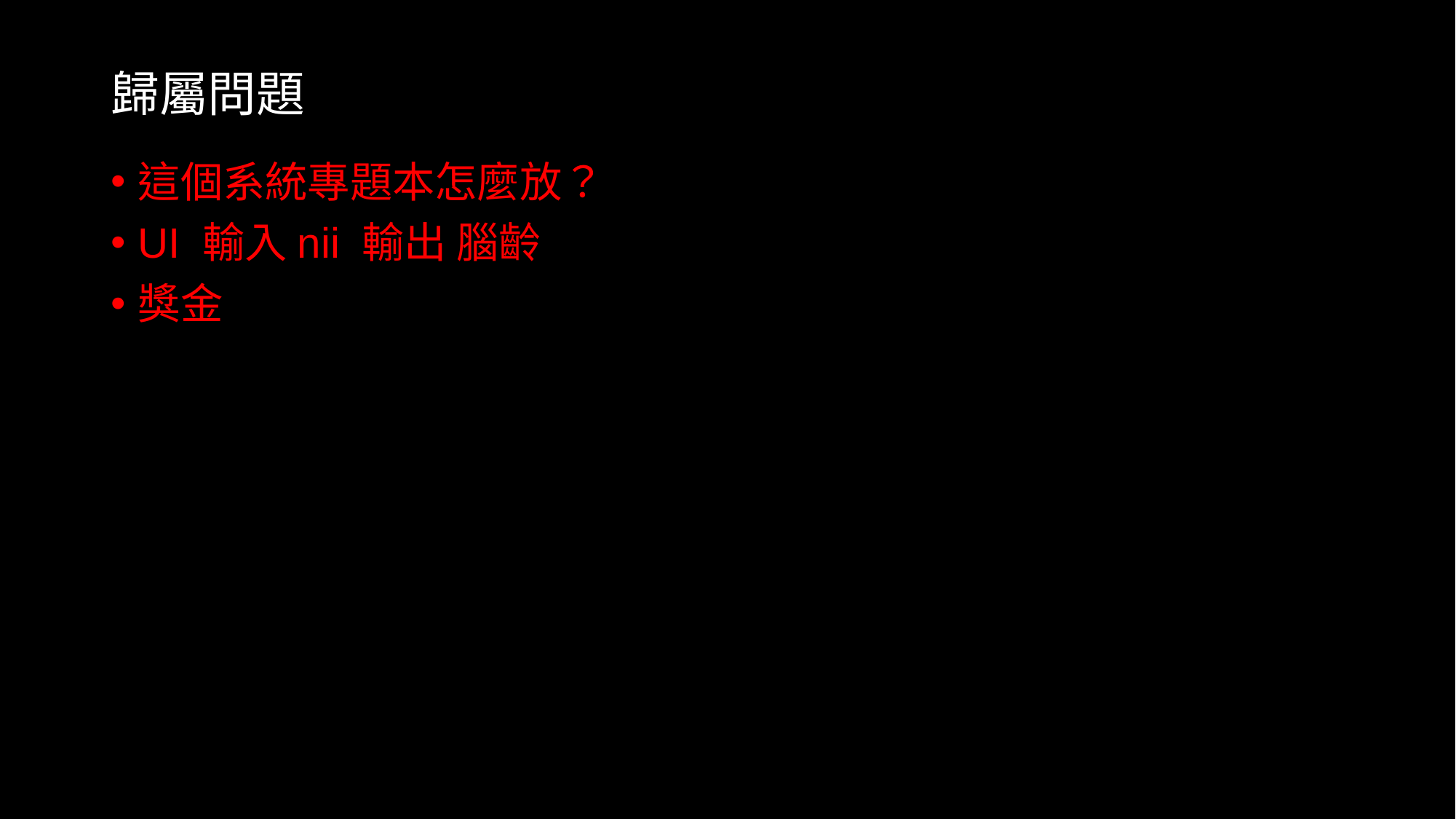

# 歸屬問題
這個系統專題本怎麼放？
UI 輸入nii 輸出 腦齡
獎金